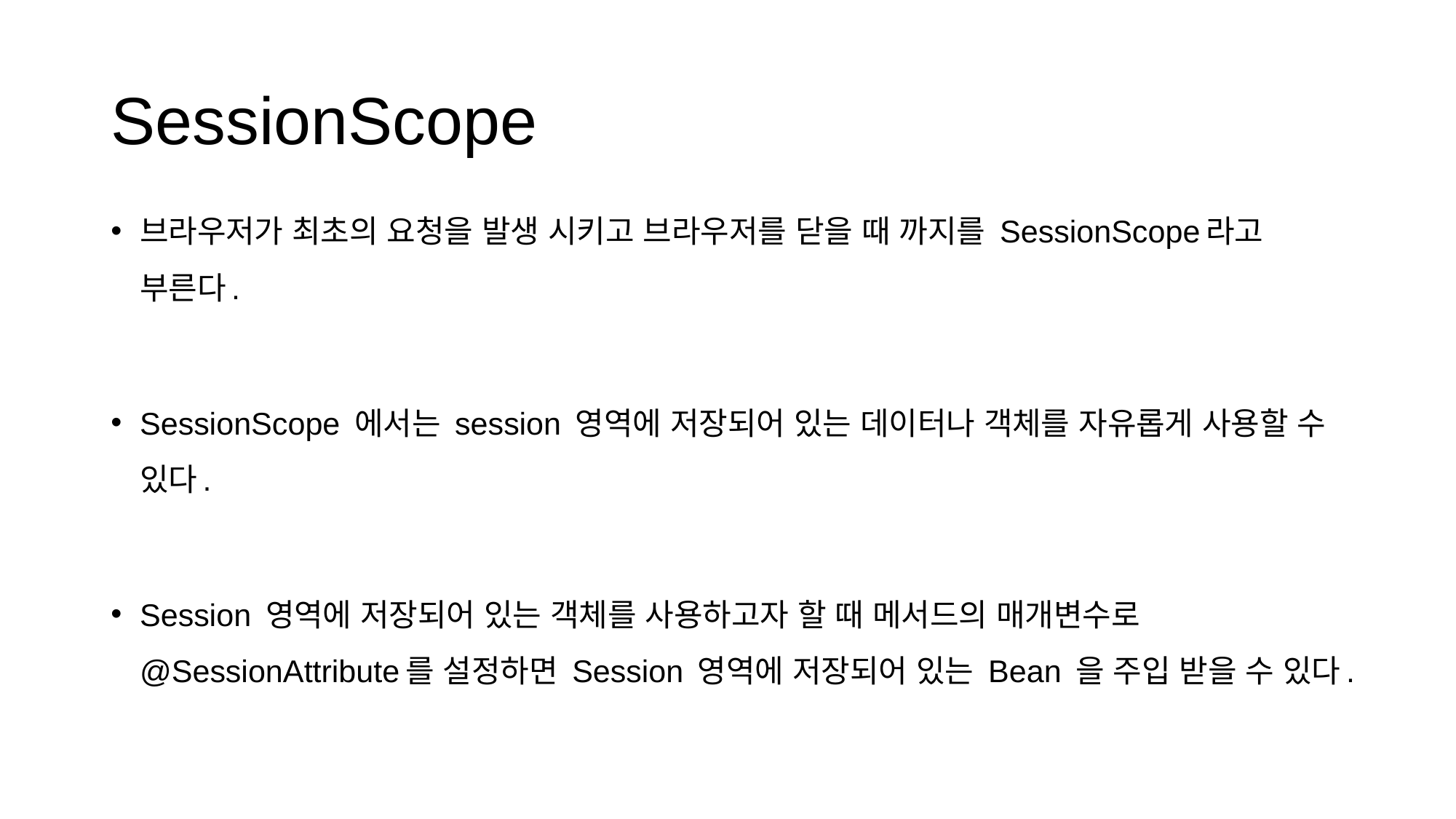

# SessionScope
브라우저가 최초의 요청을 발생 시키고 브라우저를 닫을 때 까지를 SessionScope라고 부른다.

SessionScope 에서는 session 영역에 저장되어 있는 데이터나 객체를 자유롭게 사용할 수 있다.

Session 영역에 저장되어 있는 객체를 사용하고자 할 때 메서드의 매개변수로 @SessionAttribute를 설정하면 Session 영역에 저장되어 있는 Bean 을 주입 받을 수 있다.